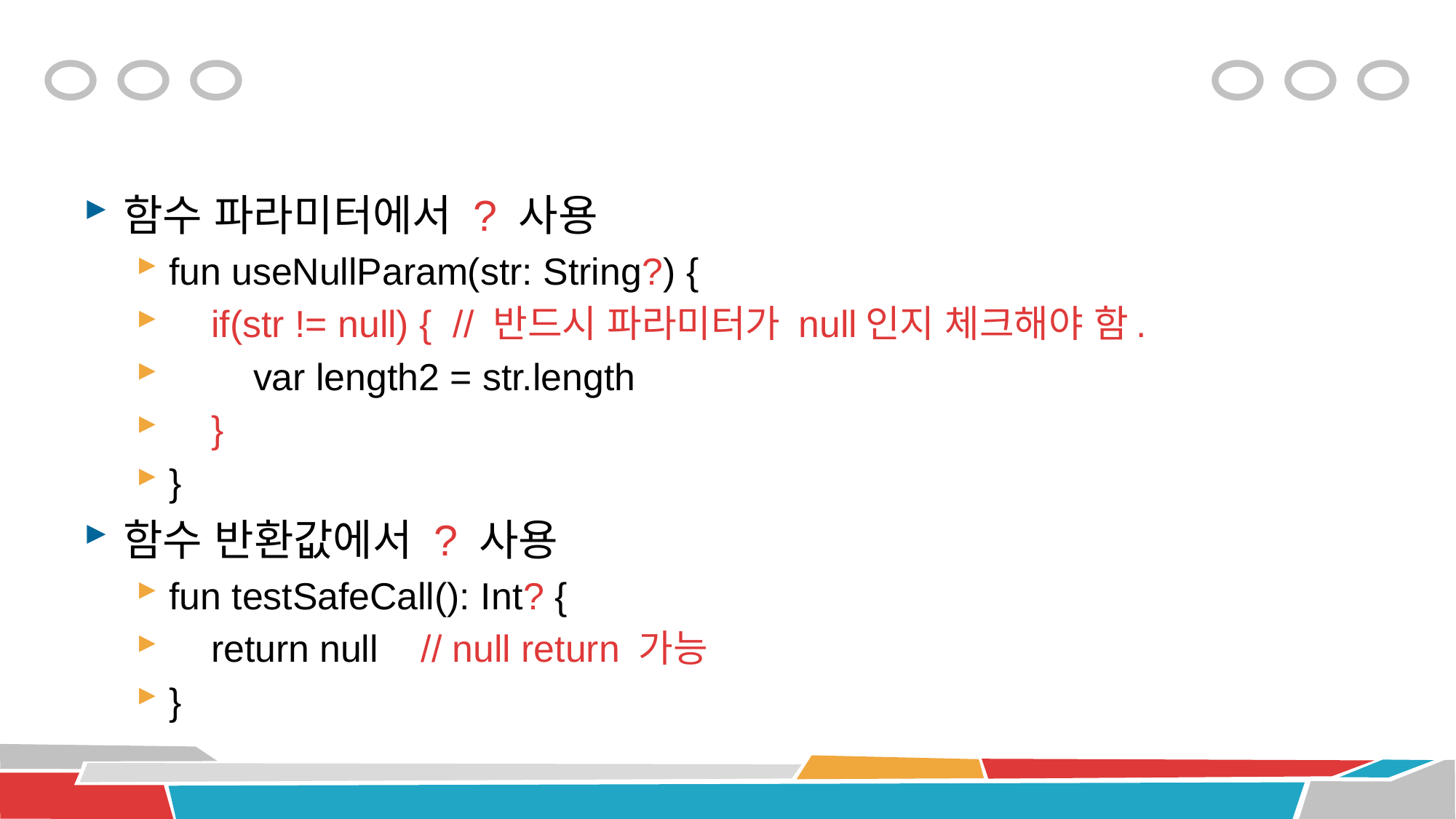

#
함수 파라미터에서 ? 사용
fun useNullParam(str: String?) {
    if(str != null) {  // 반드시 파라미터가 null인지 체크해야 함.
        var length2 = str.length
    }
}
함수 반환값에서 ? 사용
fun testSafeCall(): Int? {
    return null    // null return 가능
}